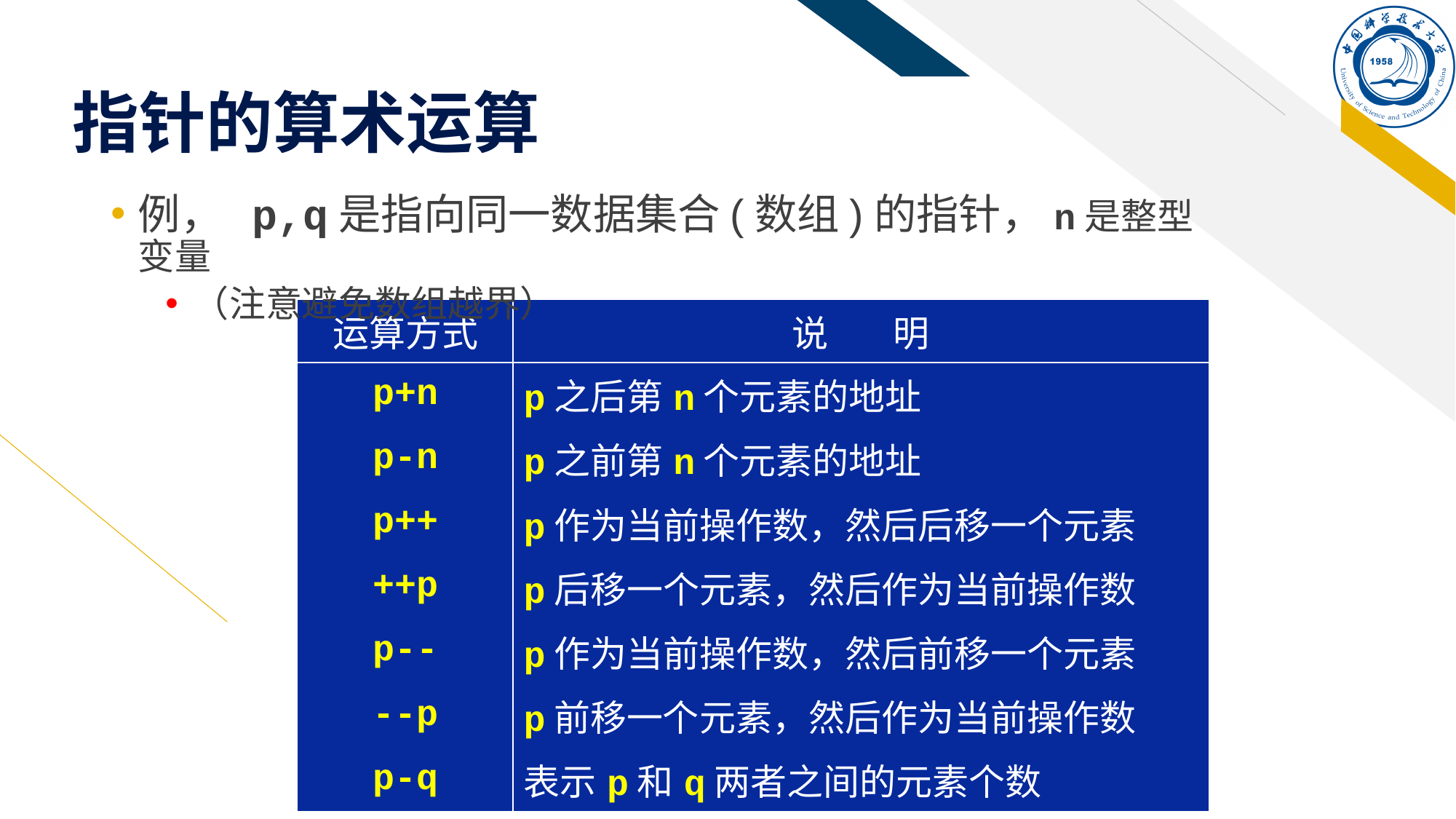

# 指针的算术运算
例，  p,q是指向同一数据集合(数组)的指针，n是整型变量
（注意避免数组越界）
| 运算方式 | 说 明 |
| --- | --- |
| p+n | p之后第n个元素的地址 |
| p-n | p之前第n个元素的地址 |
| p++ | p作为当前操作数，然后后移一个元素 |
| ++p | p后移一个元素，然后作为当前操作数 |
| p-- | p作为当前操作数，然后前移一个元素 |
| --p | p前移一个元素，然后作为当前操作数 |
| p-q | 表示p和q两者之间的元素个数 |